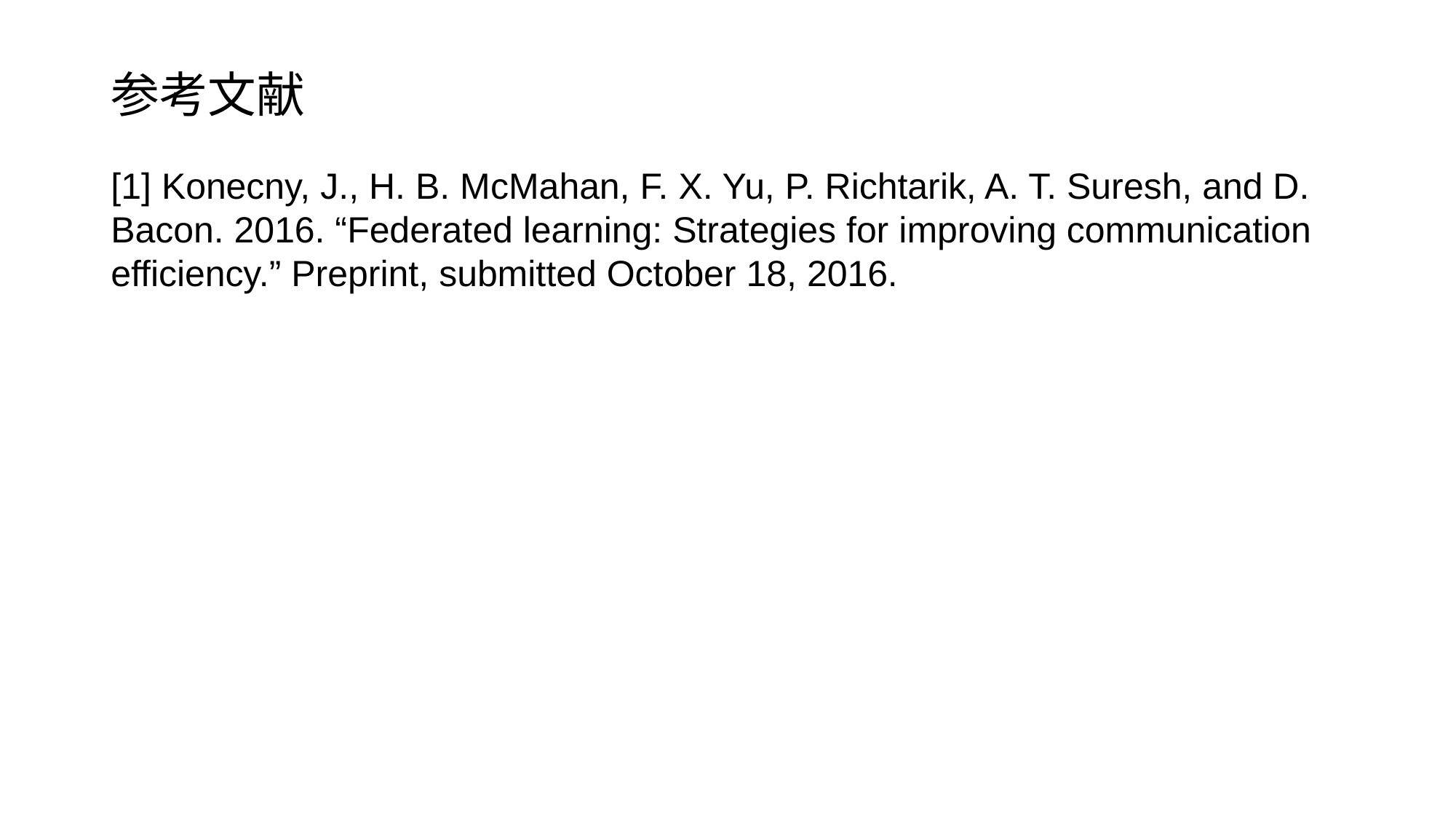

# 参考文献
[1] Konecny, J., H. B. McMahan, F. X. Yu, P. Richtarik, A. T. Suresh, and D. Bacon. 2016. “Federated learning: Strategies for improving communication efficiency.” Preprint, submitted October 18, 2016.